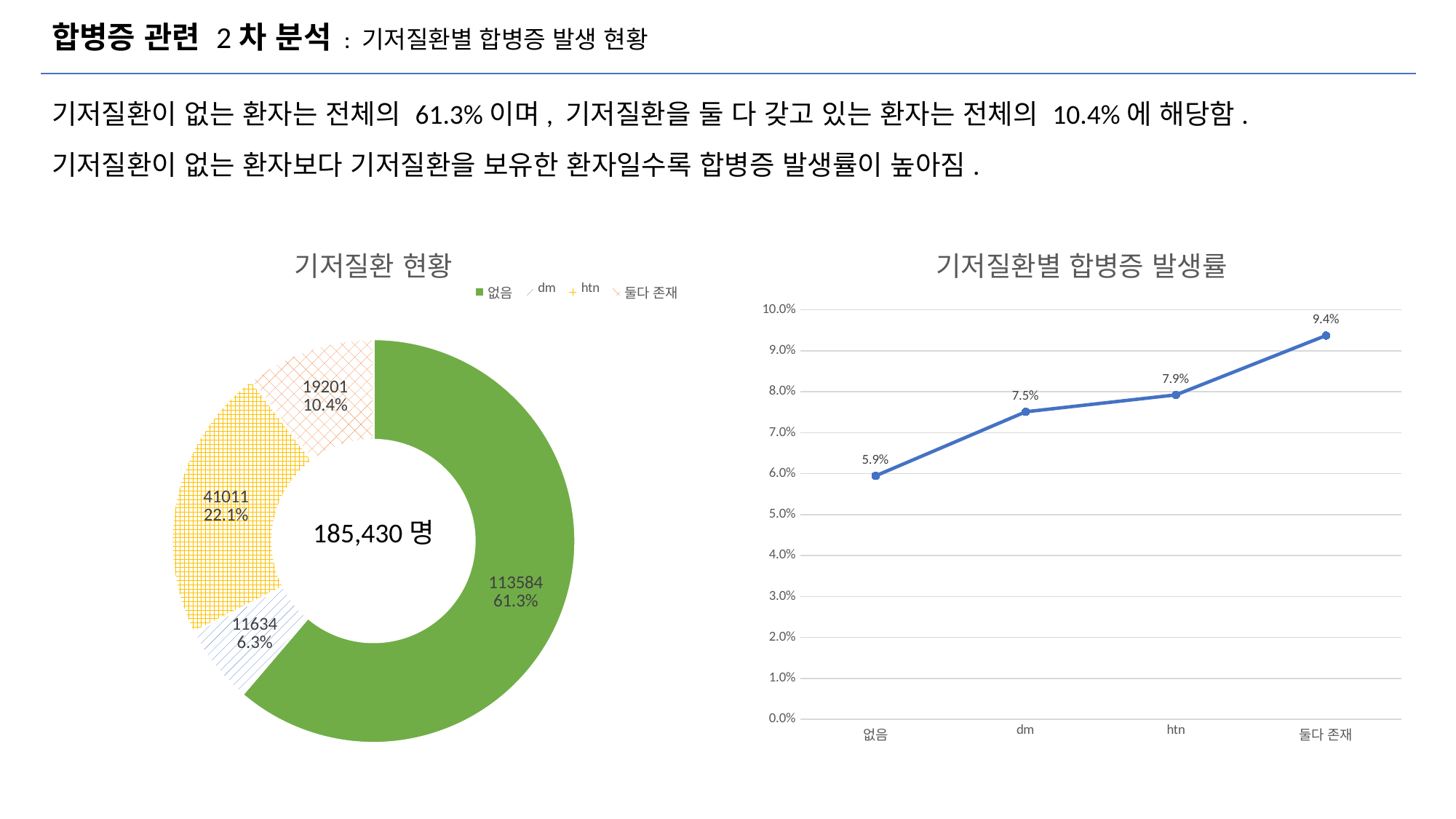

# 합병증 관련 2차 분석 : 기저질환별 합병증 발생 현황
기저질환이 없는 환자는 전체의 61.3%이며, 기저질환을 둘 다 갖고 있는 환자는 전체의 10.4%에 해당함.
기저질환이 없는 환자보다 기저질환을 보유한 환자일수록 합병증 발생률이 높아짐.

### Chart: 기저질환 현황

| Category | 환자수 |
|---|---|
| 없음 | 113584.0 |
| dm | 11634.0 |
| htn | 41011.0 |
| 둘다 존재 | 19201.0 |

### Chart: 기저질환별 합병증 발생률

| Category | 합병증 발생률 |
|---|---|
| 없음 | 0.05948020848006762 |
| dm | 0.0751246346914217 |
| htn | 0.07924703128428959 |
| 둘다 존재 | 0.0937451174417999 |
185,430명